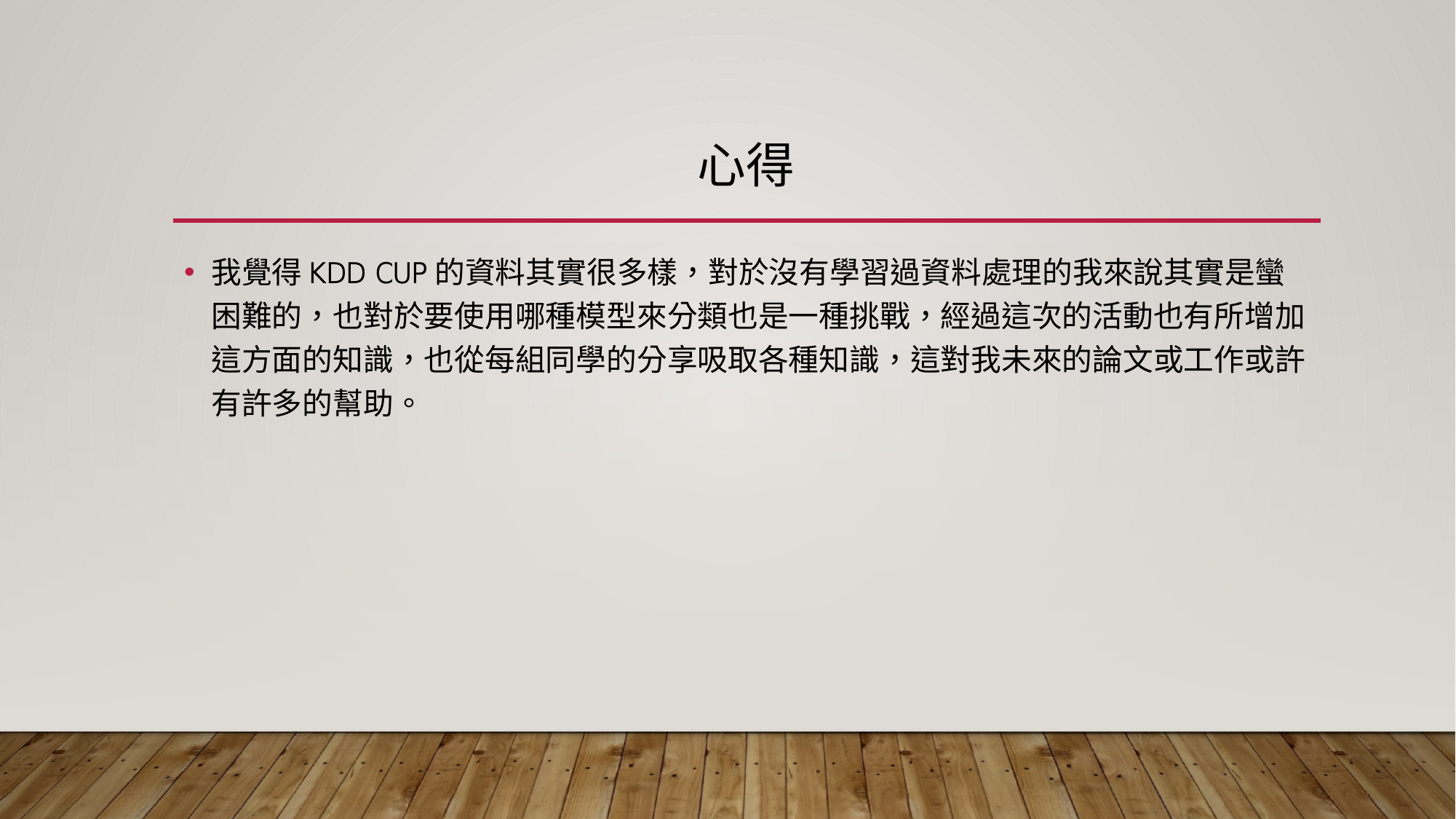

# 心得
我覺得KDD CUP的資料其實很多樣，對於沒有學習過資料處理的我來說其實是蠻困難的，也對於要使用哪種模型來分類也是一種挑戰，經過這次的活動也有所增加這方面的知識，也從每組同學的分享吸取各種知識，這對我未來的論文或工作或許有許多的幫助。